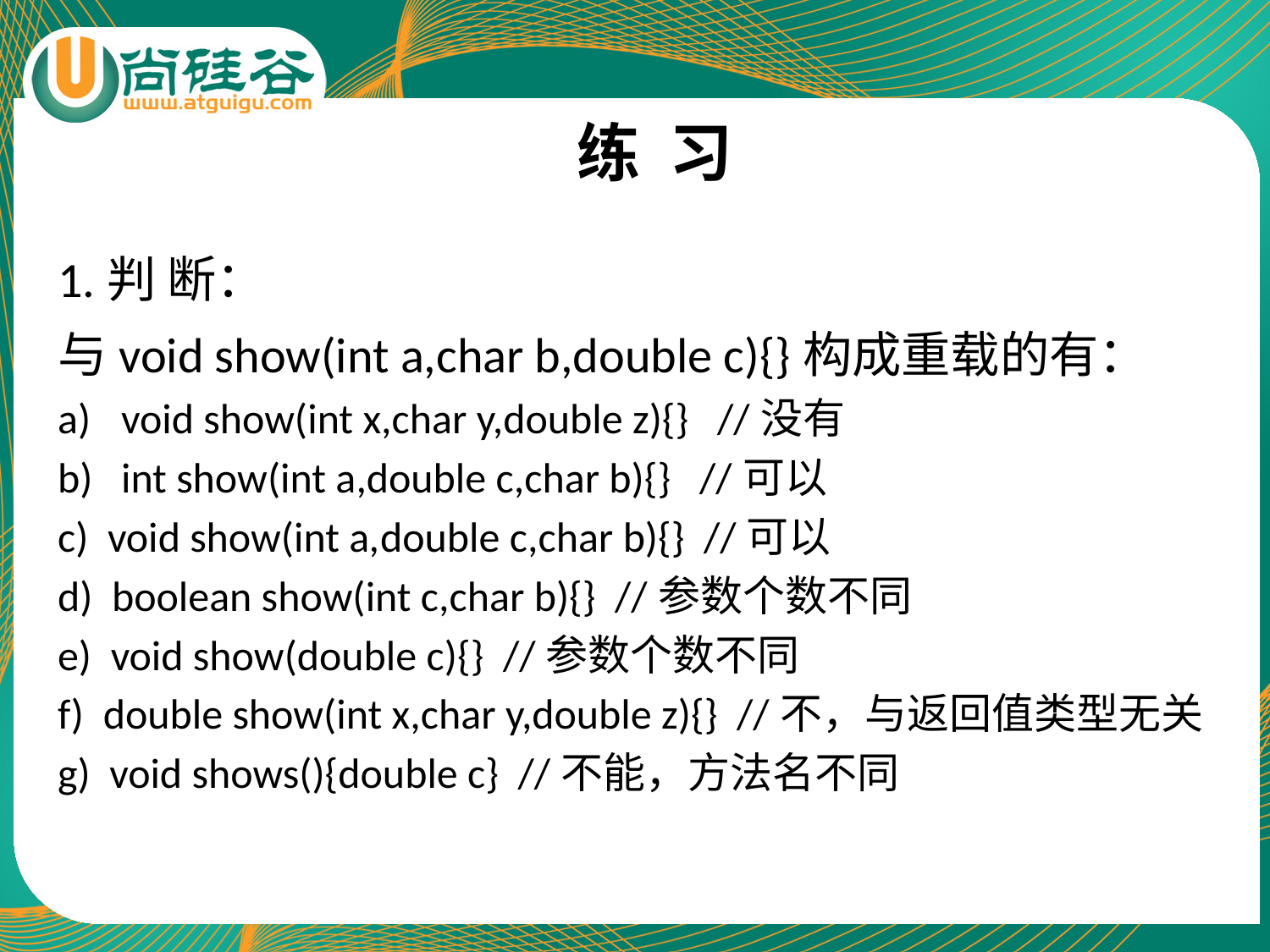

# 练  习
1.判 断：
与void show(int a,char b,double c){}构成重载的有：
void show(int x,char y,double z){}   //没有
int show(int a,double c,char b){}   //可以
c)  void show(int a,double c,char b){}  //可以
d)  boolean show(int c,char b){}  //参数个数不同
e)  void show(double c){}  //参数个数不同
f)  double show(int x,char y,double z){}  //不，与返回值类型无关
g)  void shows(){double c}  //不能，方法名不同